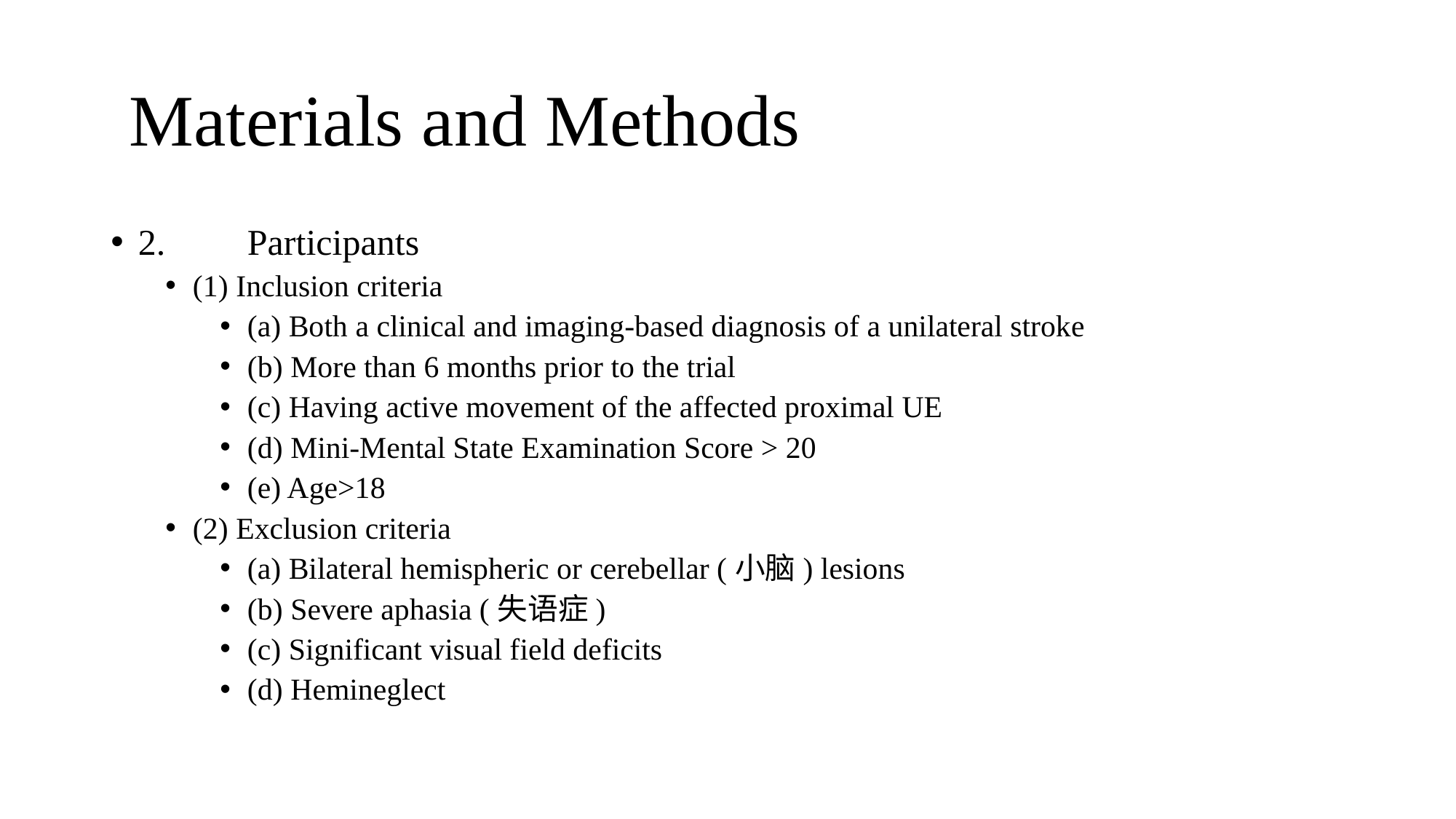

# Materials and Methods
2.	Participants
(1) Inclusion criteria
(a) Both a clinical and imaging-based diagnosis of a unilateral stroke
(b) More than 6 months prior to the trial
(c) Having active movement of the affected proximal UE
(d) Mini-Mental State Examination Score > 20
(e) Age>18
(2) Exclusion criteria
(a) Bilateral hemispheric or cerebellar (小脑) lesions
(b) Severe aphasia (失语症)
(c) Significant visual field deficits
(d) Hemineglect